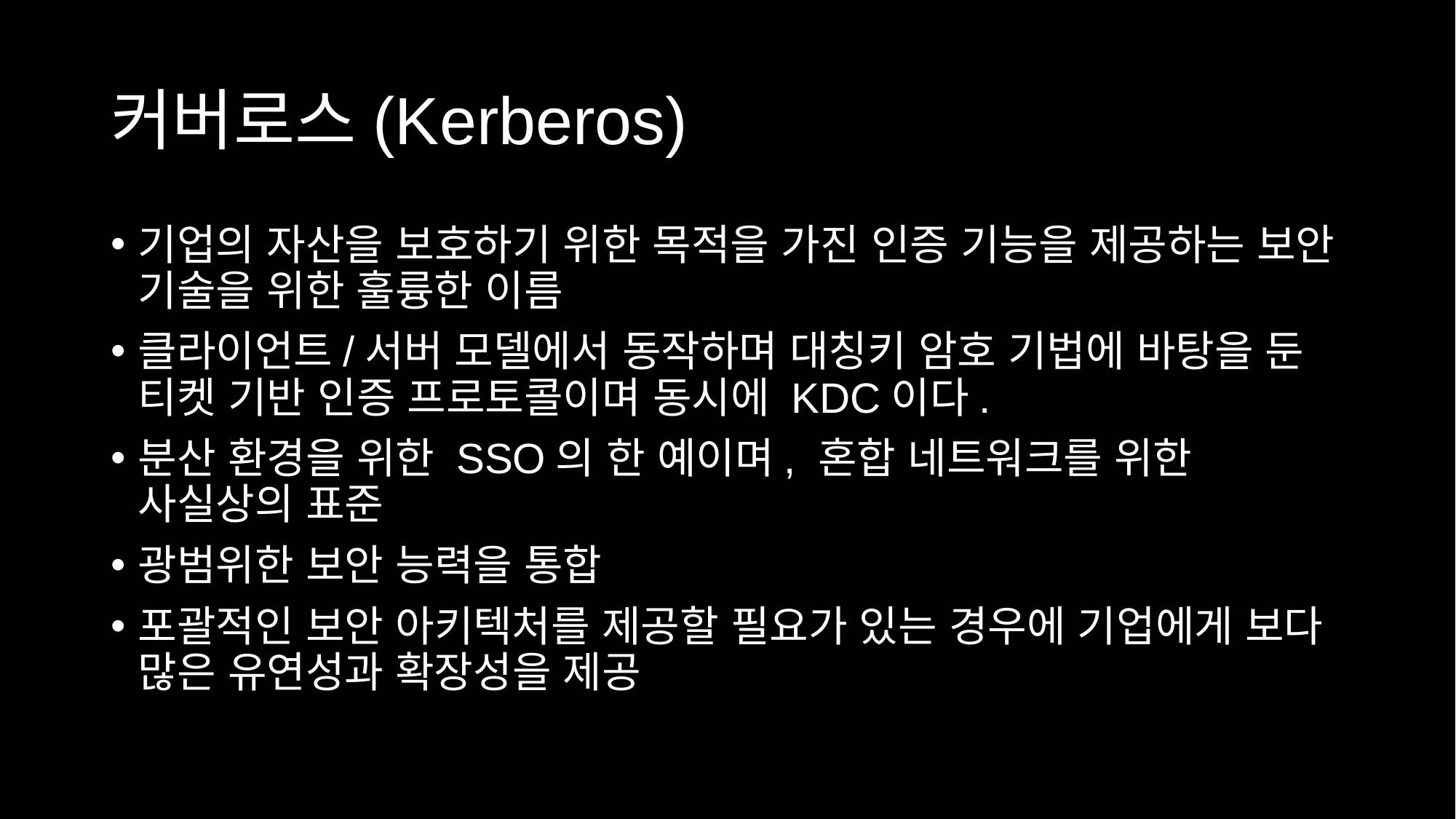

# 커버로스(Kerberos)
기업의 자산을 보호하기 위한 목적을 가진 인증 기능을 제공하는 보안 기술을 위한 훌륭한 이름
클라이언트/서버 모델에서 동작하며 대칭키 암호 기법에 바탕을 둔 티켓 기반 인증 프로토콜이며 동시에 KDC이다.
분산 환경을 위한 SSO의 한 예이며, 혼합 네트워크를 위한 사실상의 표준
광범위한 보안 능력을 통합
포괄적인 보안 아키텍처를 제공할 필요가 있는 경우에 기업에게 보다 많은 유연성과 확장성을 제공